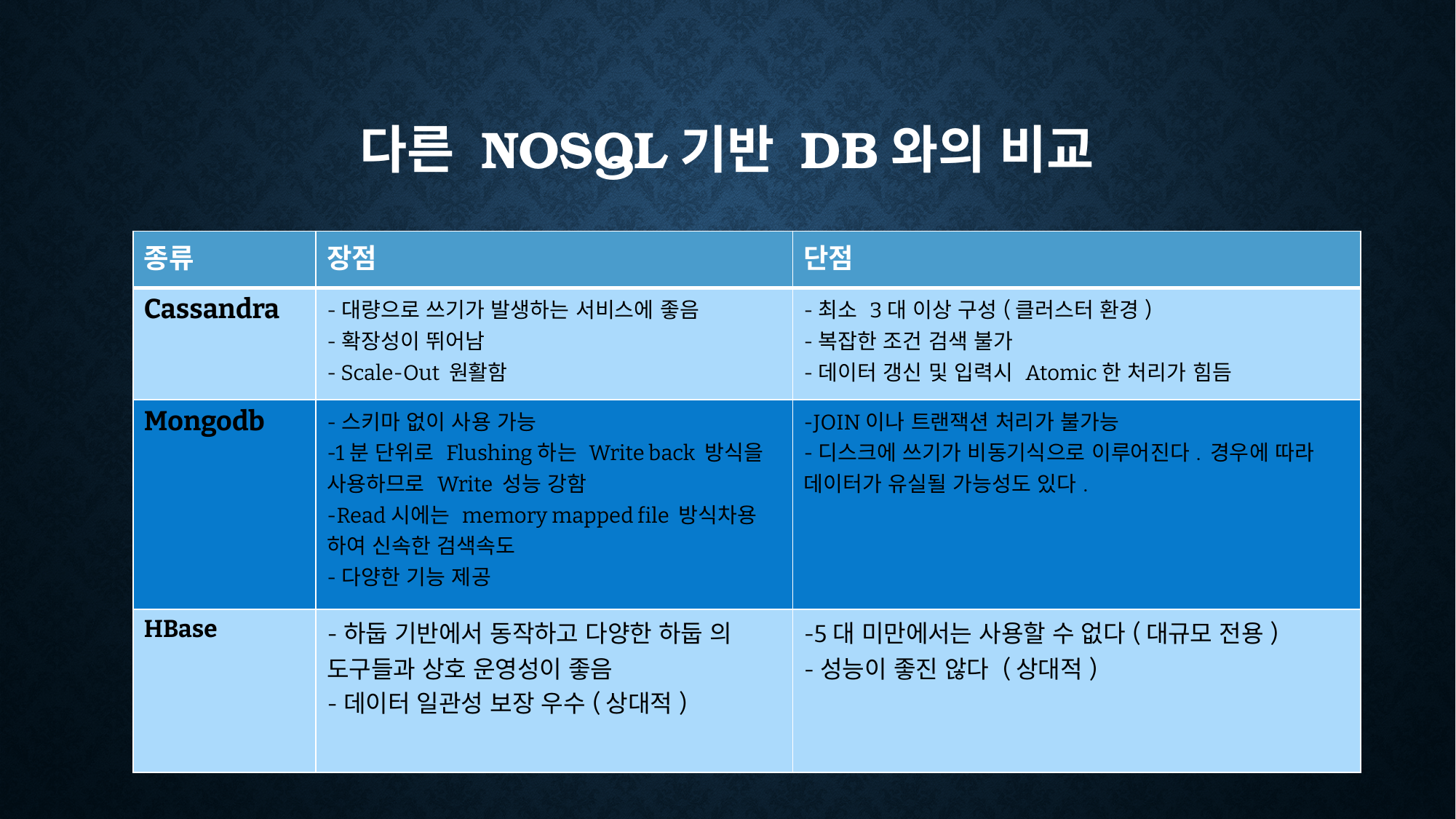

# 다른 NOSQL기반 db와의 비교
| 종류 | 장점 | 단점 |
| --- | --- | --- |
| Cassandra | -대량으로 쓰기가 발생하는 서비스에 좋음  -확장성이 뛰어남   - Scale-Out 원활함 | -최소 3대 이상 구성(클러스터 환경)  -복잡한 조건 검색 불가  -데이터 갱신 및 입력시 Atomic한 처리가 힘듬 |
| Mongodb | -스키마 없이 사용 가능  -1분 단위로 Flushing하는 Write back 방식을 사용하므로 Write 성능 강함 -Read시에는 memory mapped file 방식차용 하여 신속한 검색속도 -다양한 기능 제공 | -JOIN이나 트랜잭션 처리가 불가능  -디스크에 쓰기가 비동기식으로 이루어진다. 경우에 따라 데이터가 유실될 가능성도 있다. |
| HBase | -하둡 기반에서 동작하고 다양한 하둡 의 도구들과 상호 운영성이 좋음 -데이터 일관성 보장 우수(상대적) | -5대 미만에서는 사용할 수 없다(대규모 전용)  -성능이 좋진 않다 (상대적) |